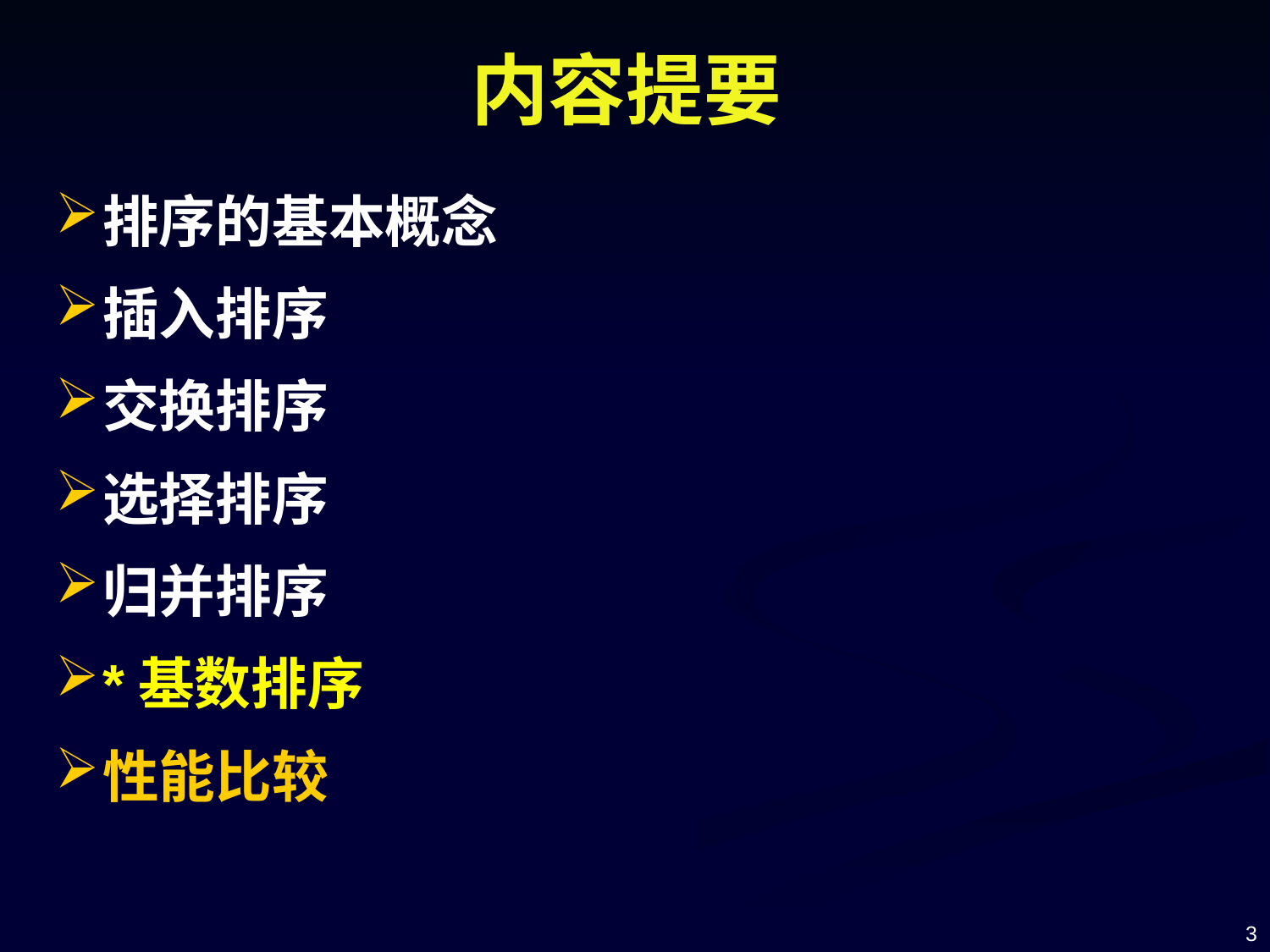

# 内容提要
排序的基本概念
插入排序
交换排序
选择排序
归并排序
*基数排序
性能比较
3